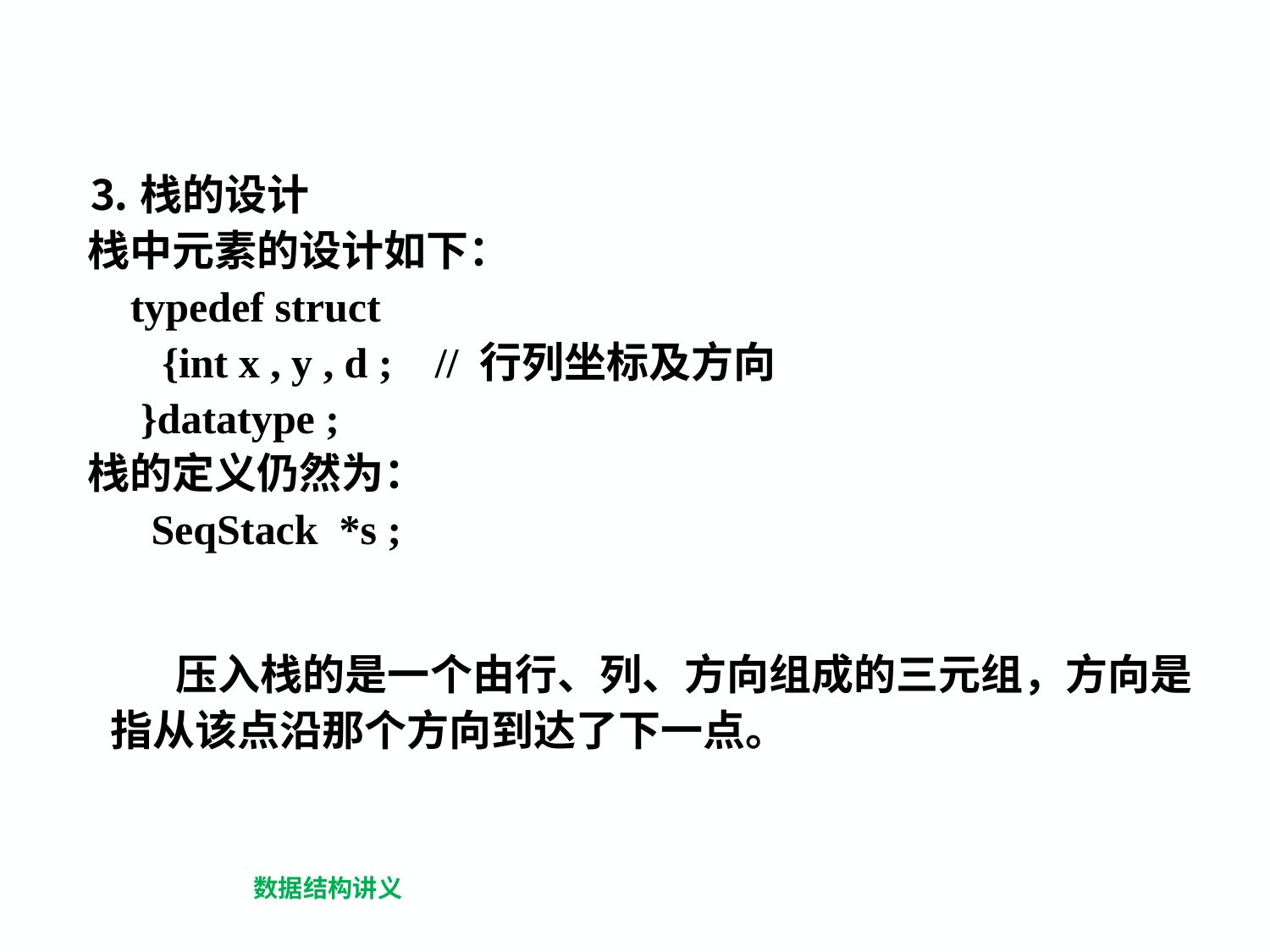

⒊栈的设计
栈中元素的设计如下：
    typedef struct
       {int x , y , d ;    // 行列坐标及方向
     }datatype ;
栈的定义仍然为：
      SeqStack  *s ;
       压入栈的是一个由行、列、方向组成的三元组，方向是指从该点沿那个方向到达了下一点。
数据结构讲义